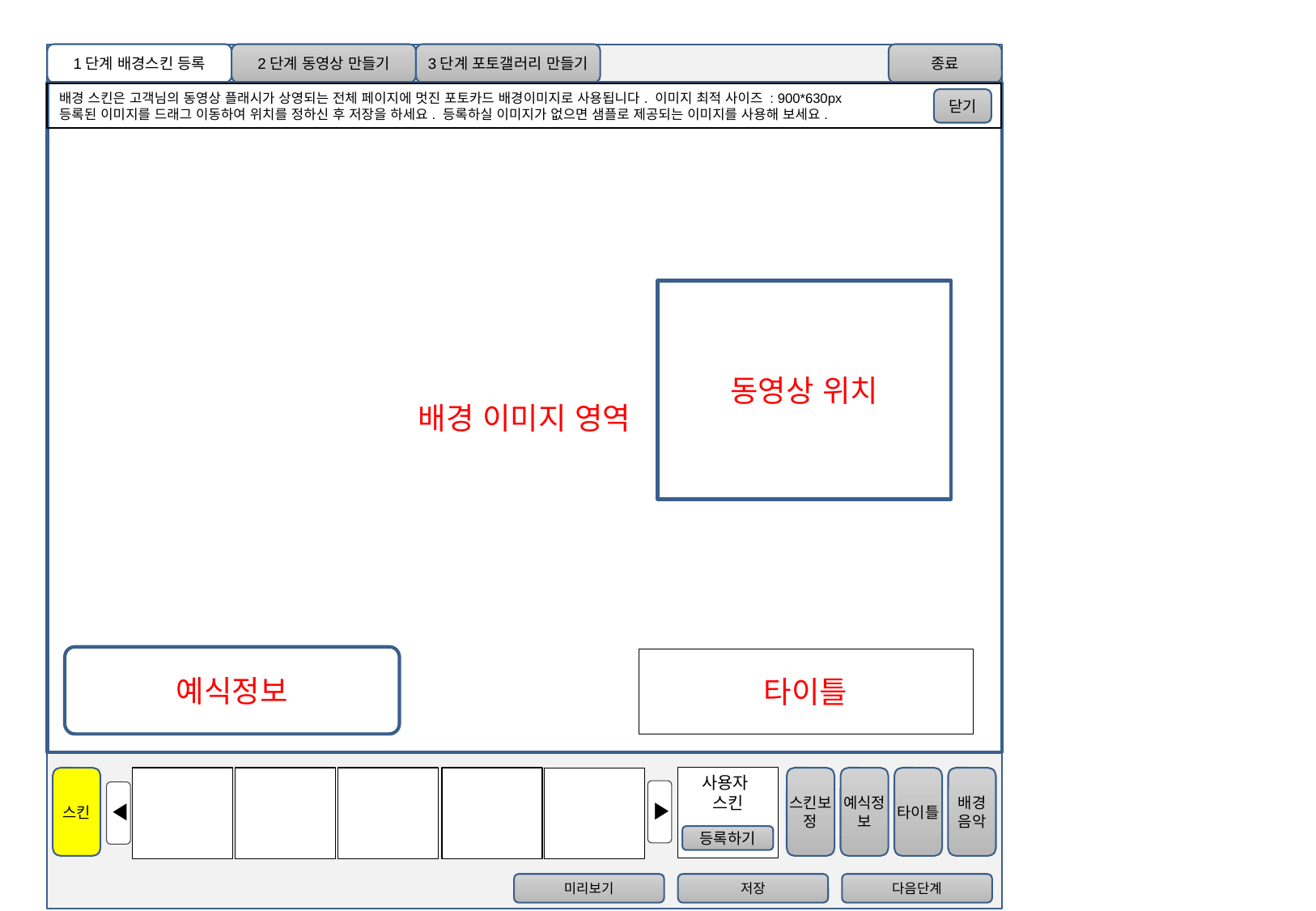

1단계 배경스킨 등록

2단계 동영상 만들기
3단계 포토갤러리 만들기
종료
배경 이미지 영역
배경 스킨은 고객님의 동영상 플래시가 상영되는 전체 페이지에 멋진 포토카드 배경이미지로 사용됩니다. 이미지 최적 사이즈 : 900*630px
등록된 이미지를 드래그 이동하여 위치를 정하신 후 저장을 하세요. 등록하실 이미지가 없으면 샘플로 제공되는 이미지를 사용해 보세요.
닫기
동영상 위치
예식정보
타이틀
사용자
스킨

스킨
스킨보정
예식정보
타이틀
배경
음악

▶
◀
등록하기
미리보기
저장
다음단계